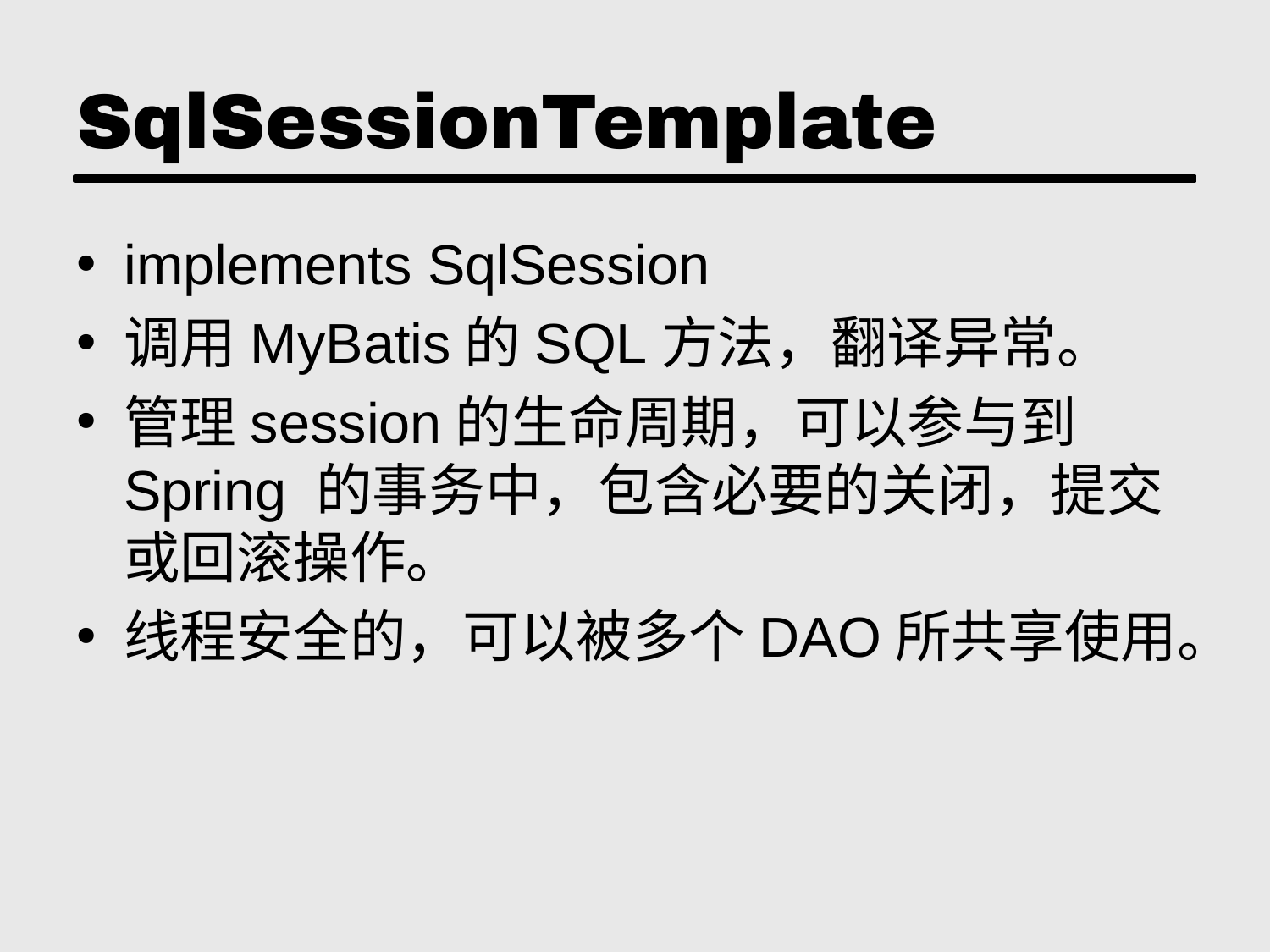

# SqlSessionTemplate
implements SqlSession
调用MyBatis的SQL方法，翻译异常。
管理session的生命周期，可以参与到 Spring 的事务中，包含必要的关闭，提交或回滚操作。
线程安全的，可以被多个DAO所共享使用。